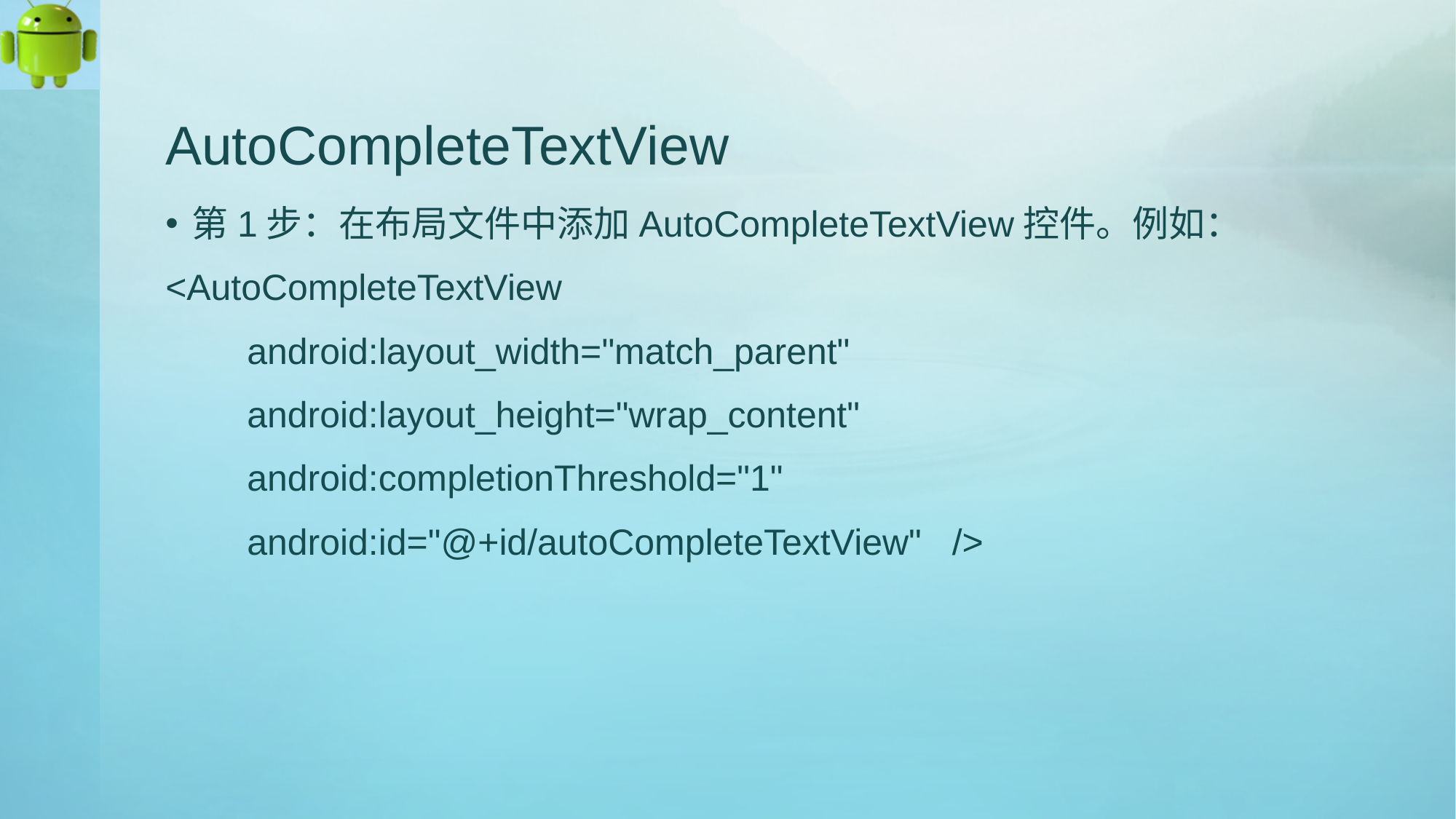

# AutoCompleteTextView
第1步：在布局文件中添加AutoCompleteTextView控件。例如：
<AutoCompleteTextView
        android:layout_width="match_parent"
        android:layout_height="wrap_content"
        android:completionThreshold="1"
        android:id="@+id/autoCompleteTextView"   />